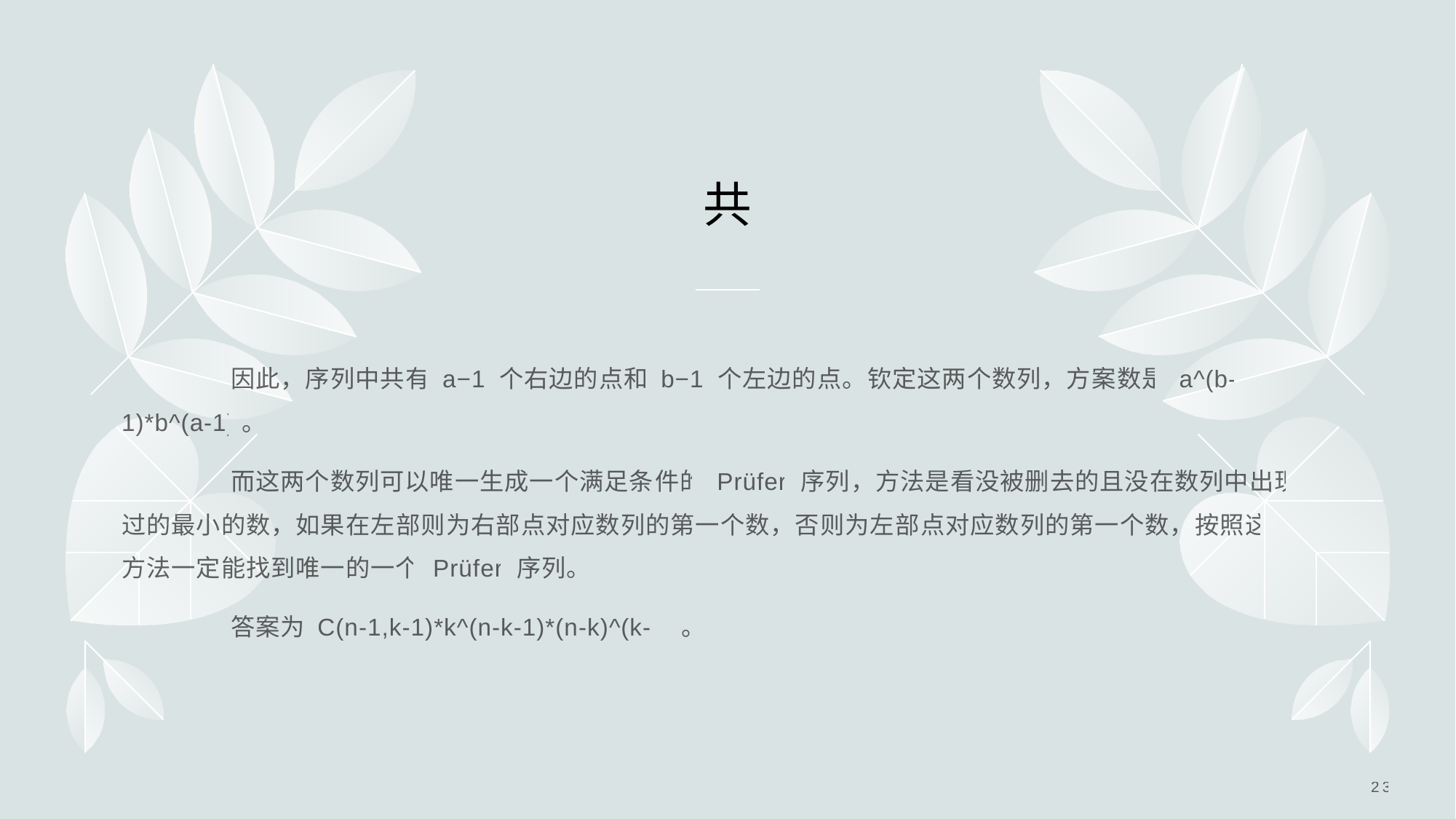

# 共
	因此，序列中共有 a−1 个右边的点和 b−1 个左边的点。钦定这两个数列，方案数是 a^(b-1)*b^(a-1)。
	而这两个数列可以唯一生成一个满足条件的 Prüfer 序列，方法是看没被删去的且没在数列中出现过的最小的数，如果在左部则为右部点对应数列的第一个数，否则为左部点对应数列的第一个数，按照这种方法一定能找到唯一的一个 Prüfer 序列。
	答案为 C(n-1,k-1)*k^(n-k-1)*(n-k)^(k-1)。
23